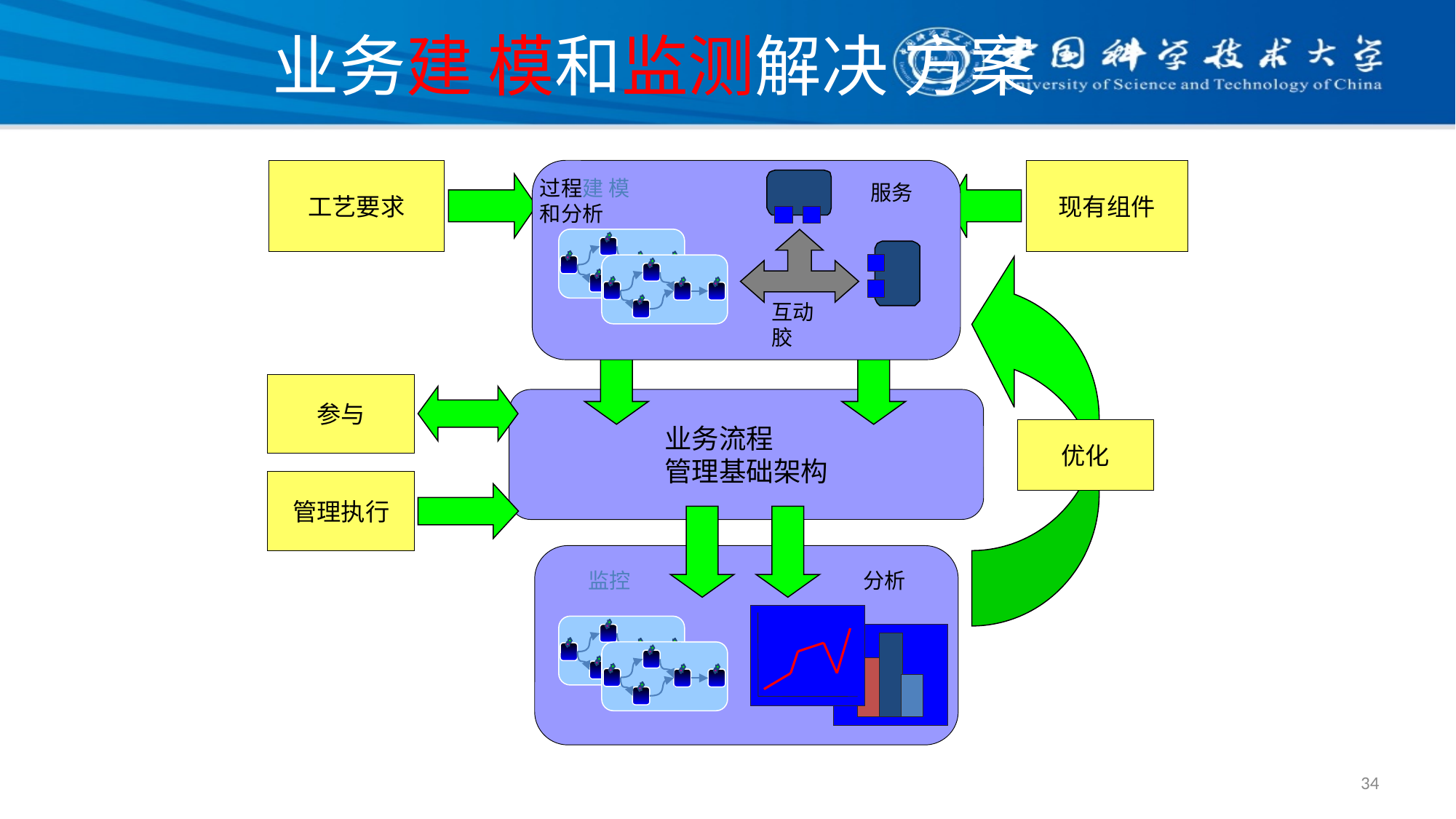

# 业务建 模和监测解决 方案
工艺要求

过程建 模
和分析
服务

互动
胶
部署
现有组件

优化

业务流程
管理基础架构

参与

管理执行

监控
分析

34